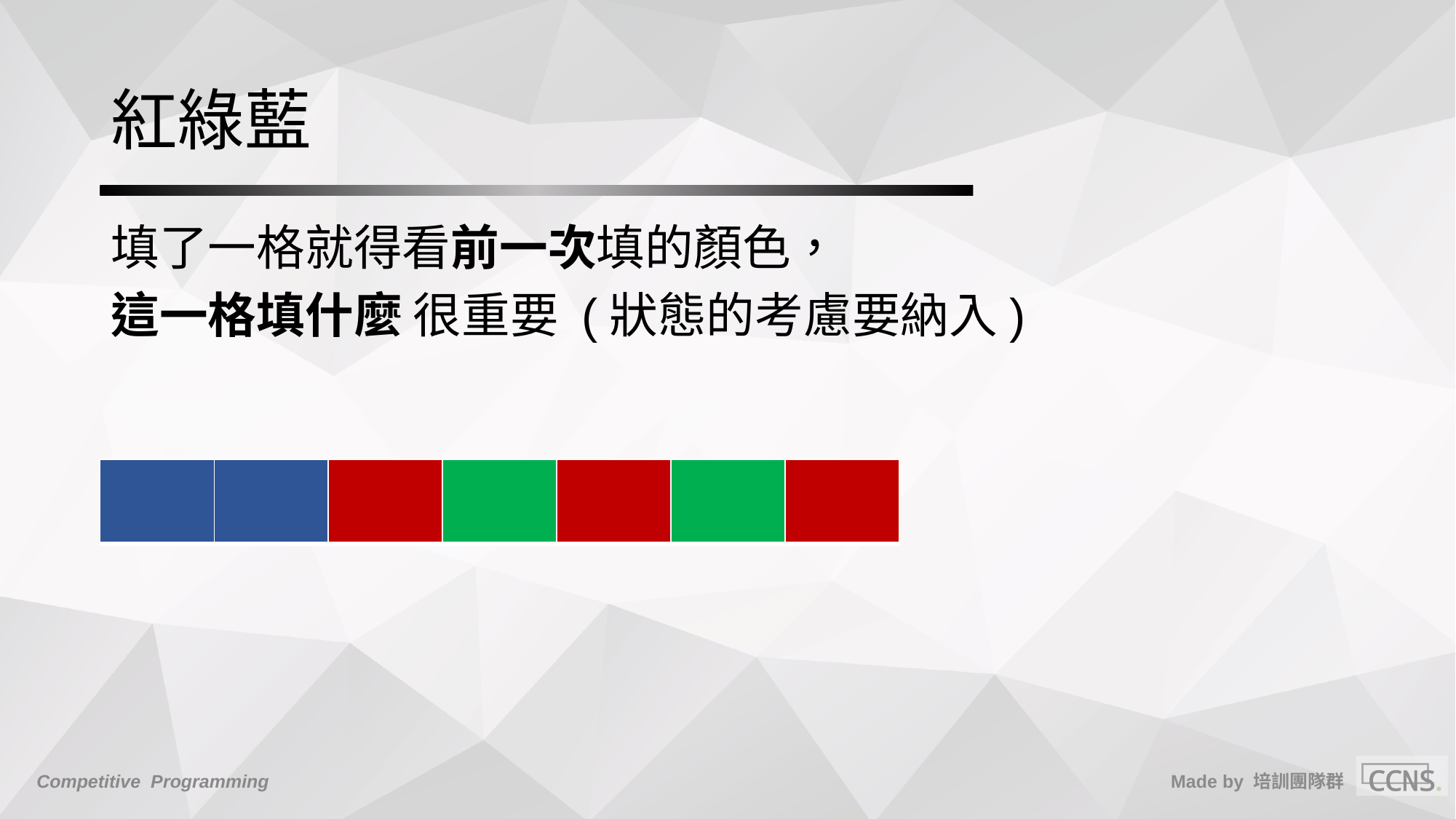

# 紅綠藍
填了一格就得看前一次填的顏色，
這一格填什麼 很重要 (狀態的考慮要納入)
|  |  |  |  |  |  |  |
| --- | --- | --- | --- | --- | --- | --- |